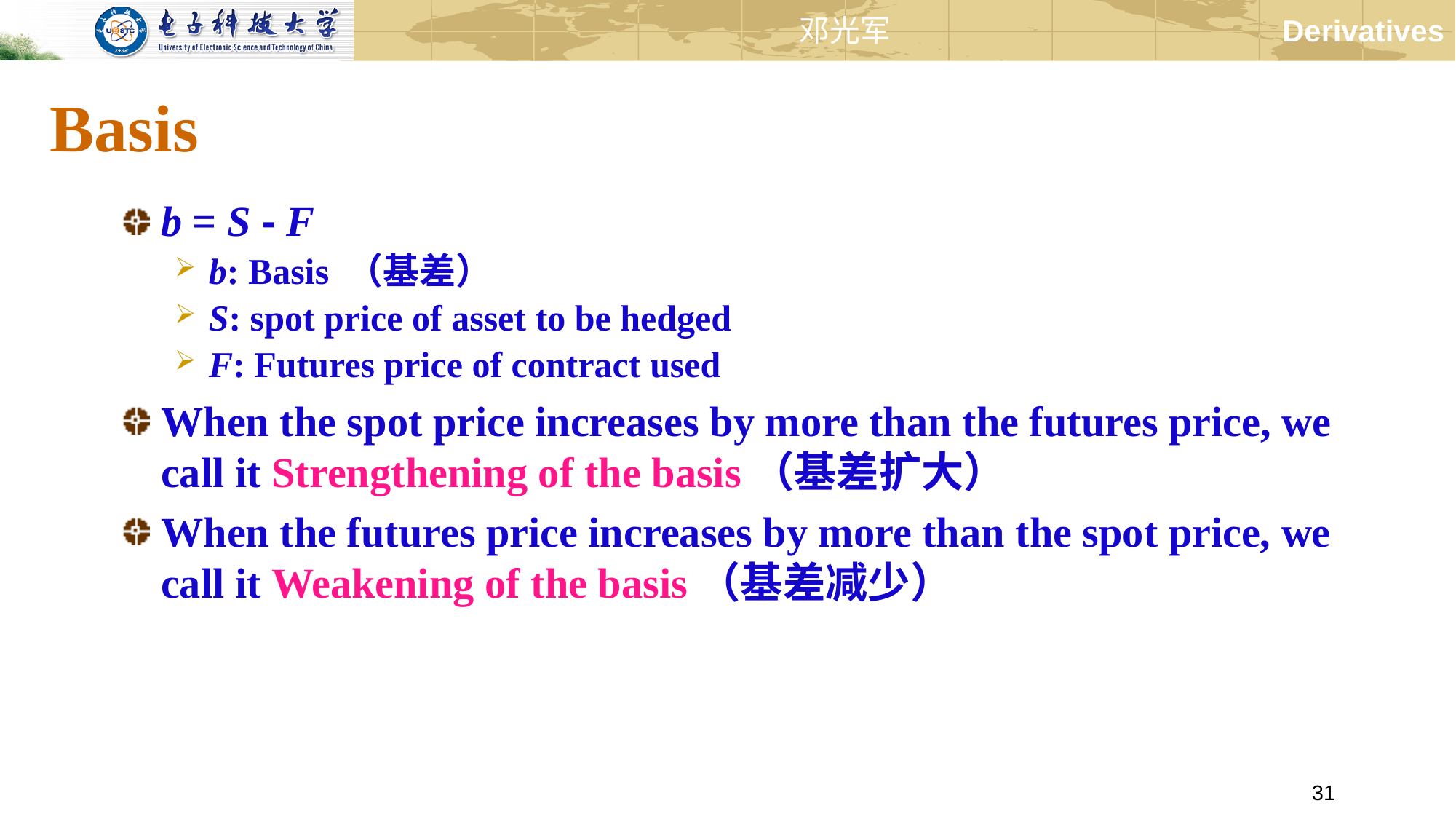

# Basis
b = S - F
b: Basis （基差）
S: spot price of asset to be hedged
F: Futures price of contract used
When the spot price increases by more than the futures price, we call it Strengthening of the basis（基差扩大）
When the futures price increases by more than the spot price, we call it Weakening of the basis（基差减少）